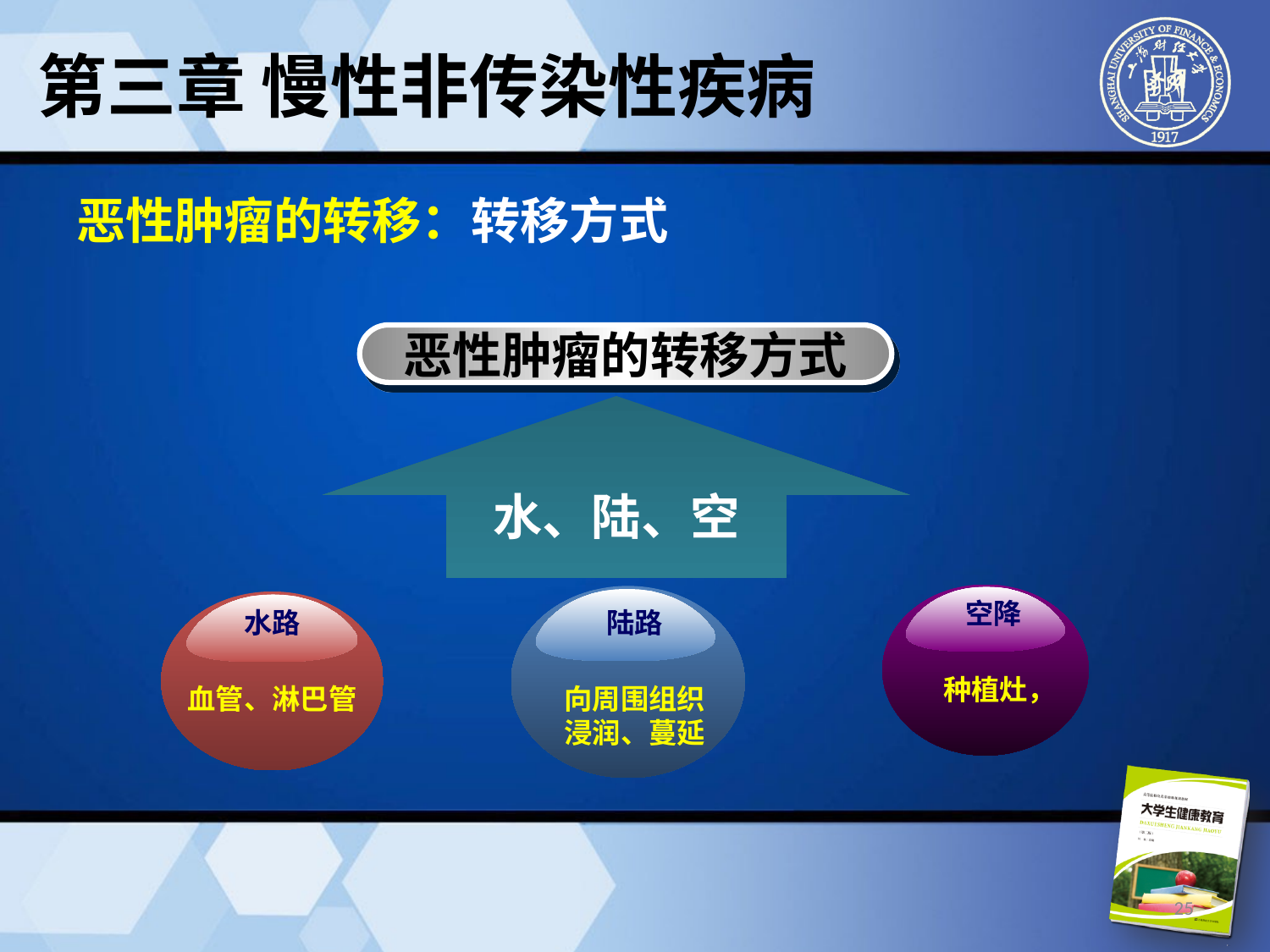

# 第三章 慢性非传染性疾病
恶性肿瘤的转移：转移方式
恶性肿瘤的转移方式
水、陆、空

   空降
     种植灶，

陆路
向周围组织
浸润、蔓延

水路
血管、淋巴管

25